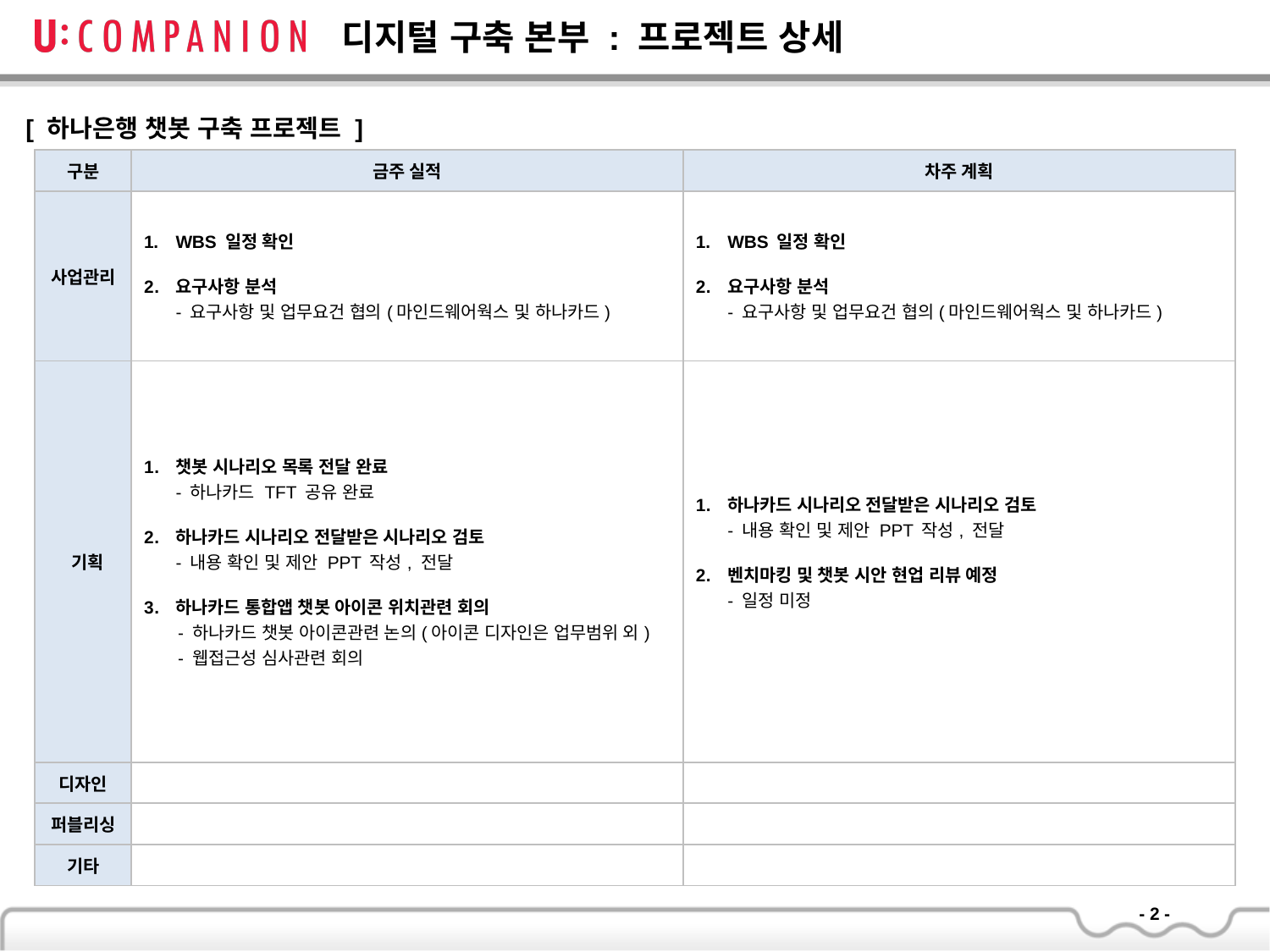

디지털 구축 본부 : 프로젝트 상세
[ 하나은행 챗봇 구축 프로젝트 ]
| 구분 | 금주 실적 | 차주 계획 |
| --- | --- | --- |
| 사업관리 | WBS 일정 확인 요구사항 분석 - 요구사항 및 업무요건 협의(마인드웨어웍스 및 하나카드) | WBS 일정 확인 요구사항 분석 - 요구사항 및 업무요건 협의(마인드웨어웍스 및 하나카드) |
| 기획 | 챗봇 시나리오 목록 전달 완료 - 하나카드 TFT 공유 완료 하나카드 시나리오 전달받은 시나리오 검토 - 내용 확인 및 제안 PPT 작성, 전달 하나카드 통합앱 챗봇 아이콘 위치관련 회의 - 하나카드 챗봇 아이콘관련 논의(아이콘 디자인은 업무범위 외) - 웹접근성 심사관련 회의 | 하나카드 시나리오 전달받은 시나리오 검토 - 내용 확인 및 제안 PPT 작성, 전달 벤치마킹 및 챗봇 시안 현업 리뷰 예정 - 일정 미정 |
| 디자인 |  |  |
| 퍼블리싱 |  |  |
| 기타 |  |  |